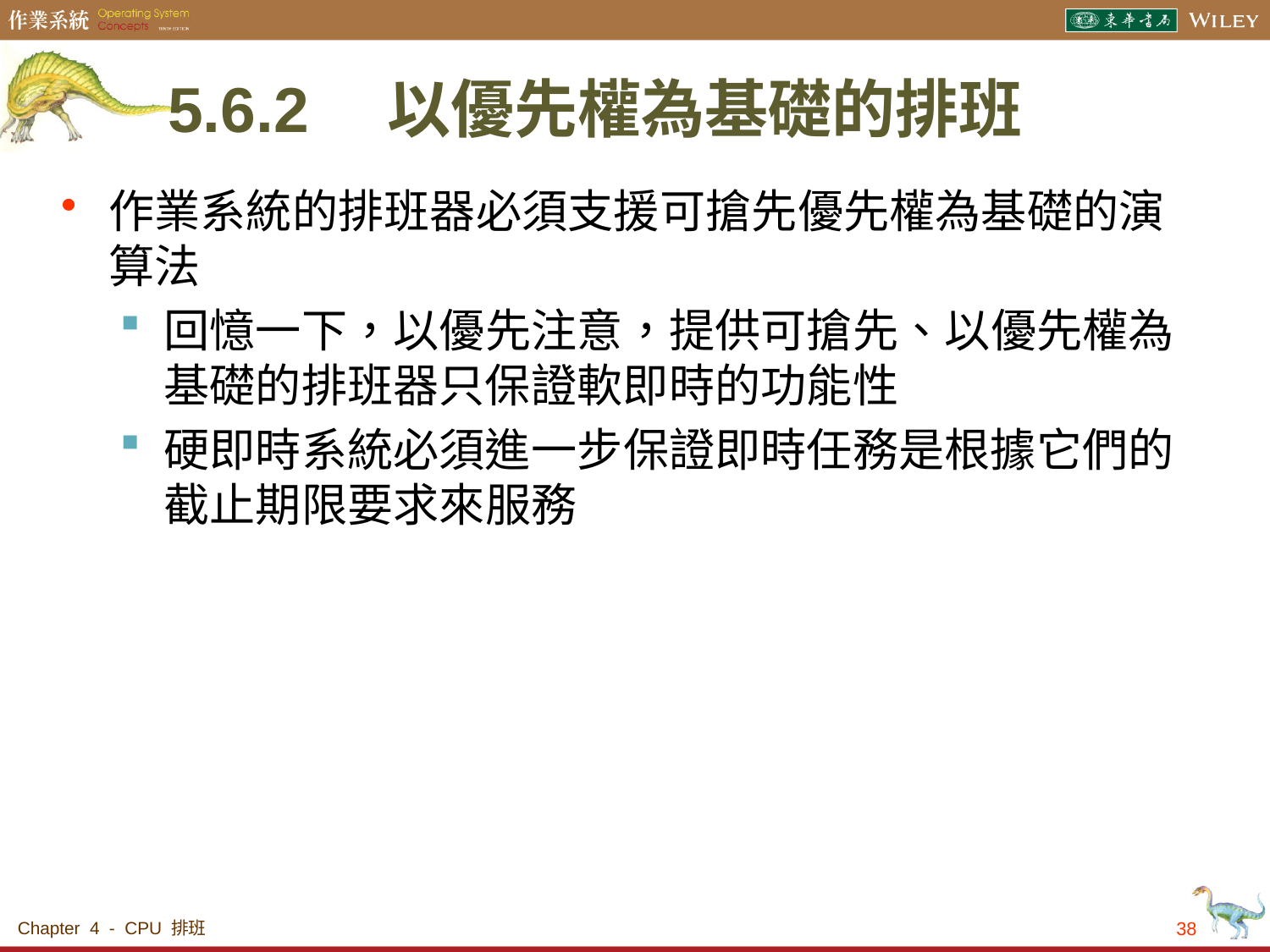

# 5.6.2　以優先權為基礎的排班
作業系統的排班器必須支援可搶先優先權為基礎的演算法
回憶一下，以優先注意，提供可搶先、以優先權為基礎的排班器只保證軟即時的功能性
硬即時系統必須進一步保證即時任務是根據它們的截止期限要求來服務

Chapter  4  -  CPU 排班
38